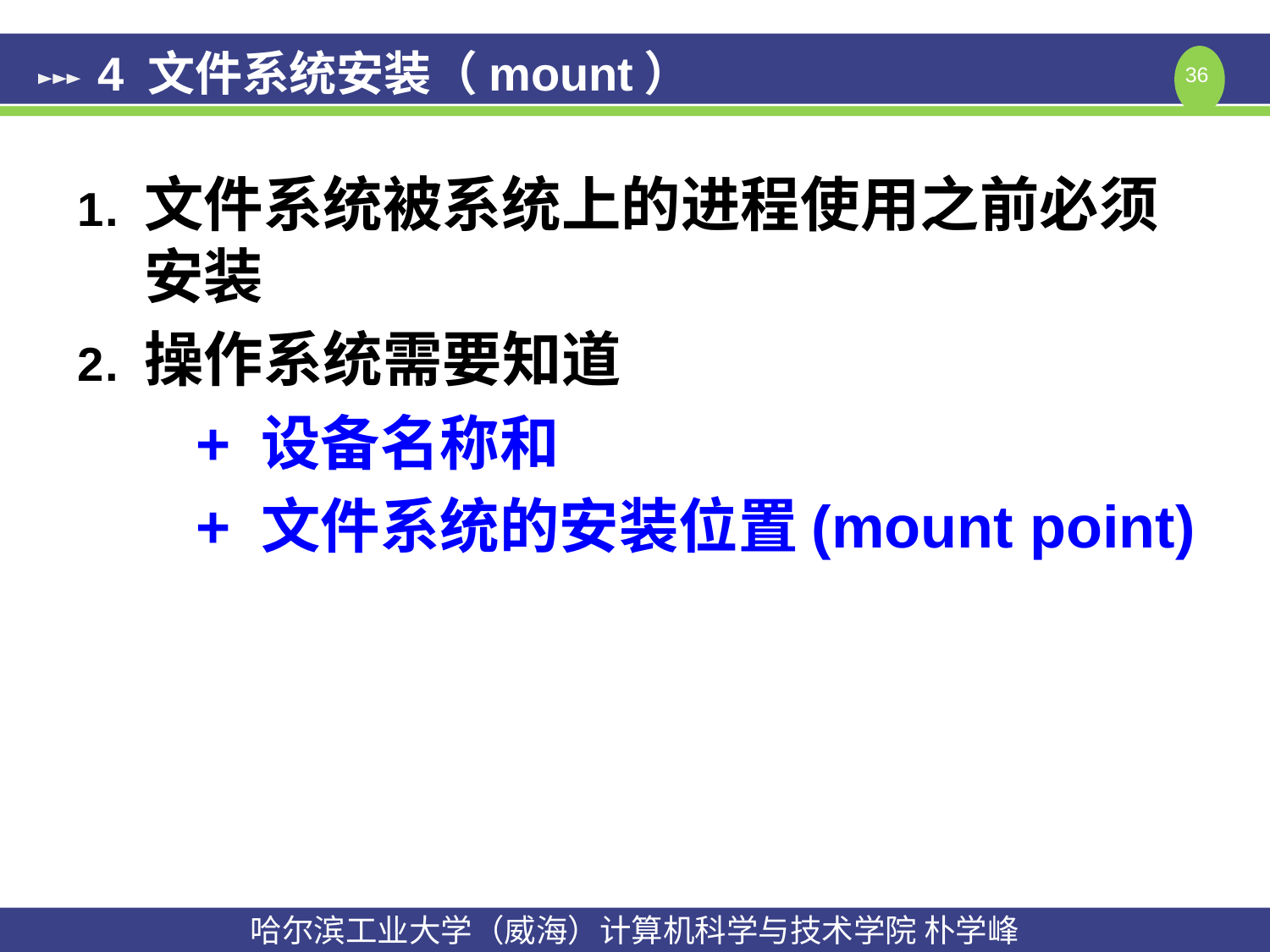

# 4 文件系统安装（mount）
文件系统被系统上的进程使用之前必须安装
操作系统需要知道
	+ 设备名称和
	+ 文件系统的安装位置(mount point)